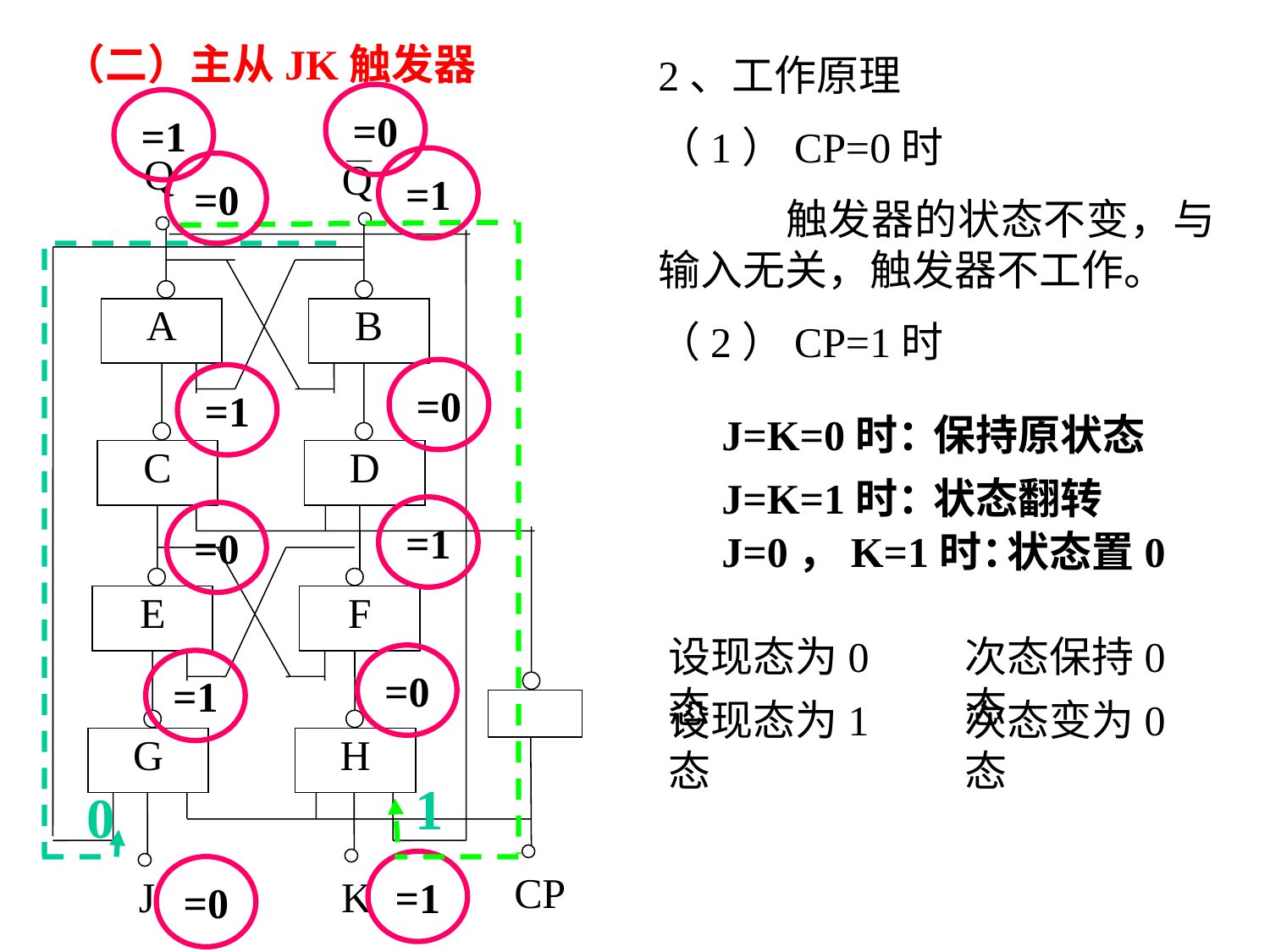

（二）主从JK触发器
2、工作原理
（1）CP=0时
	触发器的状态不变，与输入无关，触发器不工作。
（2）CP=1时
=0
=1
Q
Q

A
B

C
D

E
F

G
H

CP
J
K
=1
=0

1

0

=0
=1
J=K=0时：
保持原状态
J=K=1时：
状态翻转
=1
=0
J=0，K=1时：
状态置0
设现态为0态
次态保持0态
=0
=1
设现态为1态
次态变为0态
=1
=0